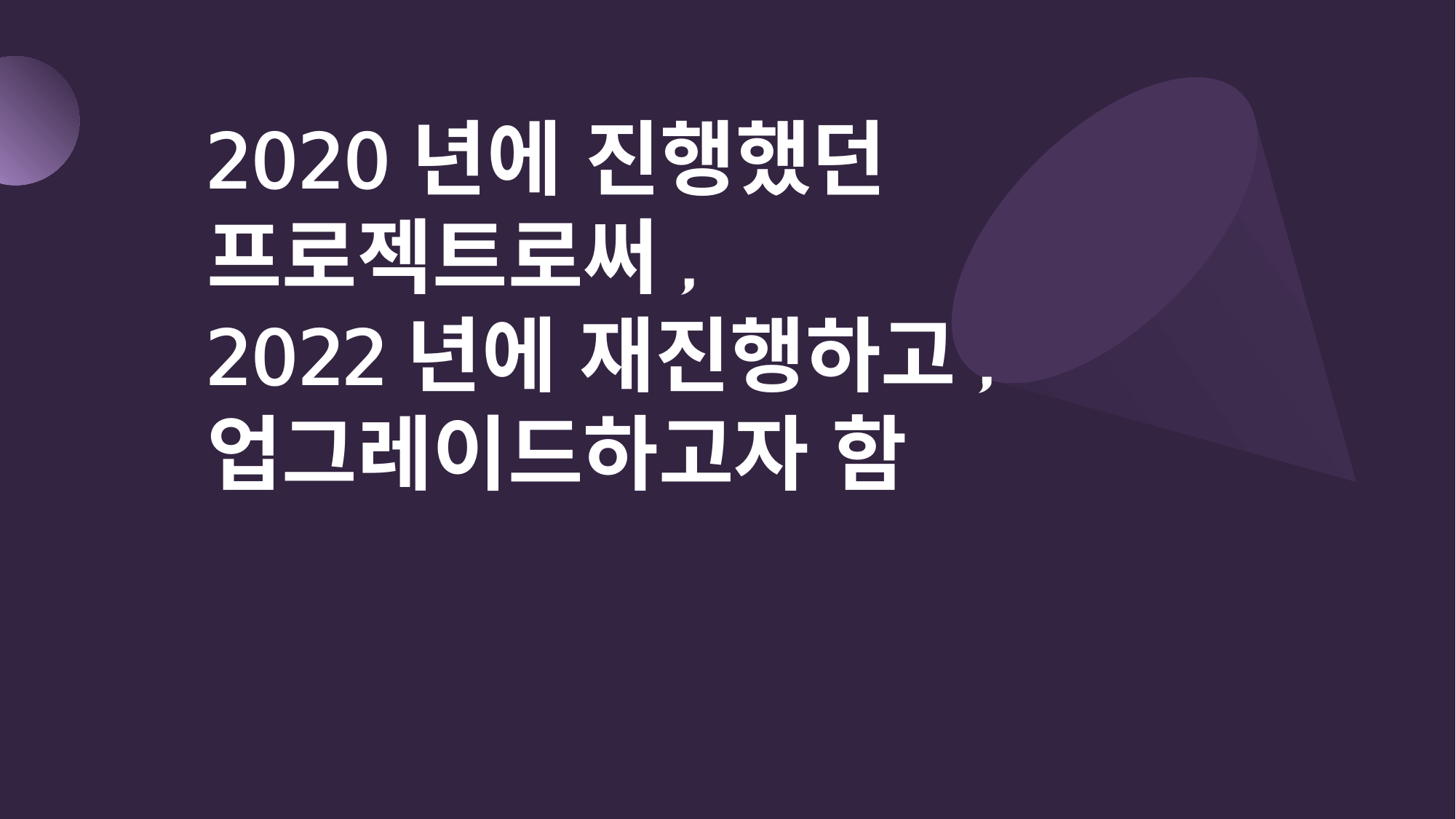

2020년에 진행했던
프로젝트로써,
2022년에 재진행하고,
업그레이드하고자 함